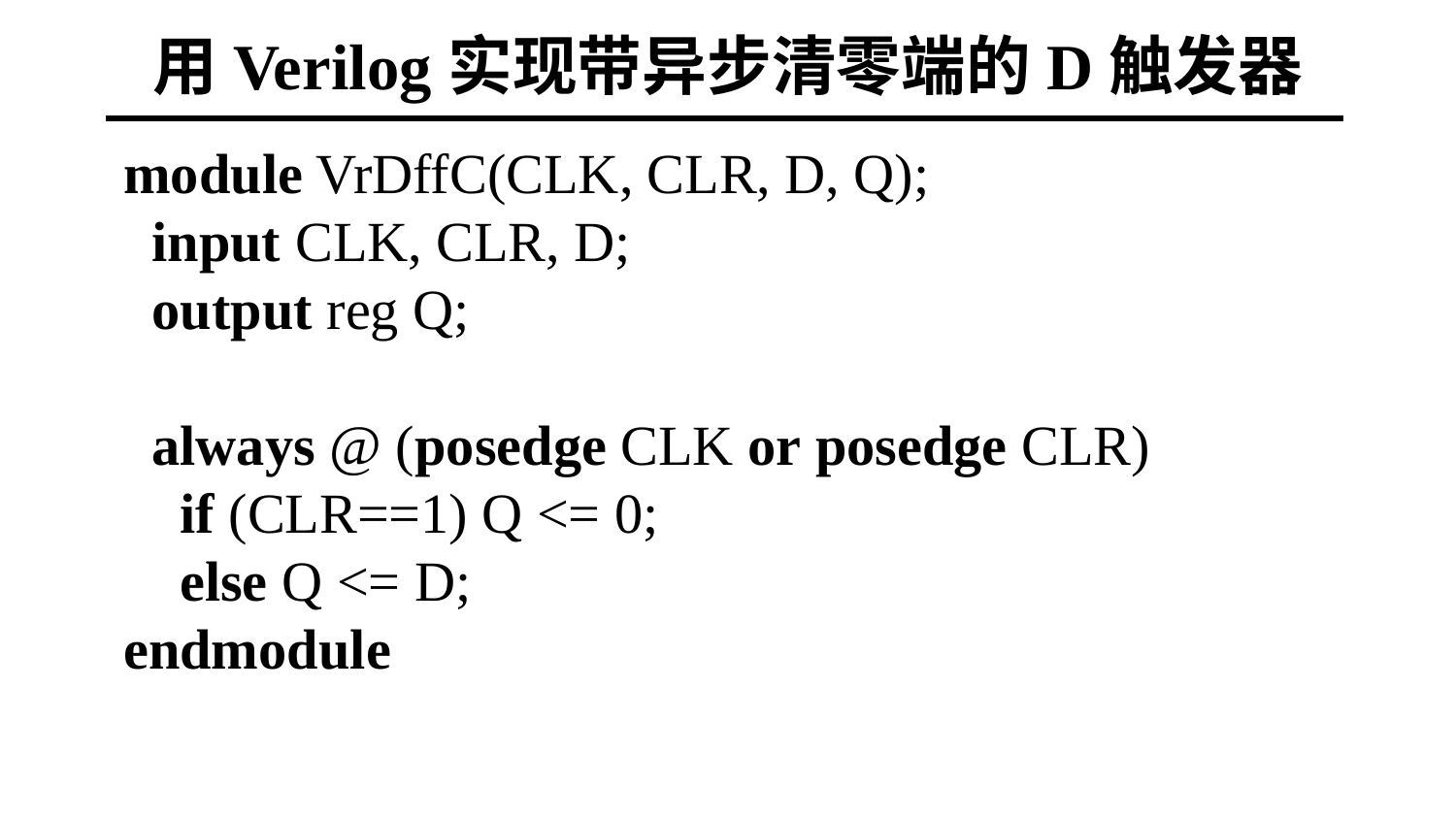

# 用Verilog实现带异步清零端的D触发器
module VrDffC(CLK, CLR, D, Q);
  input CLK, CLR, D;
  output reg Q;

  always @ (posedge CLK or posedge CLR)
    if (CLR==1) Q <= 0;
    else Q <= D;
endmodule

7